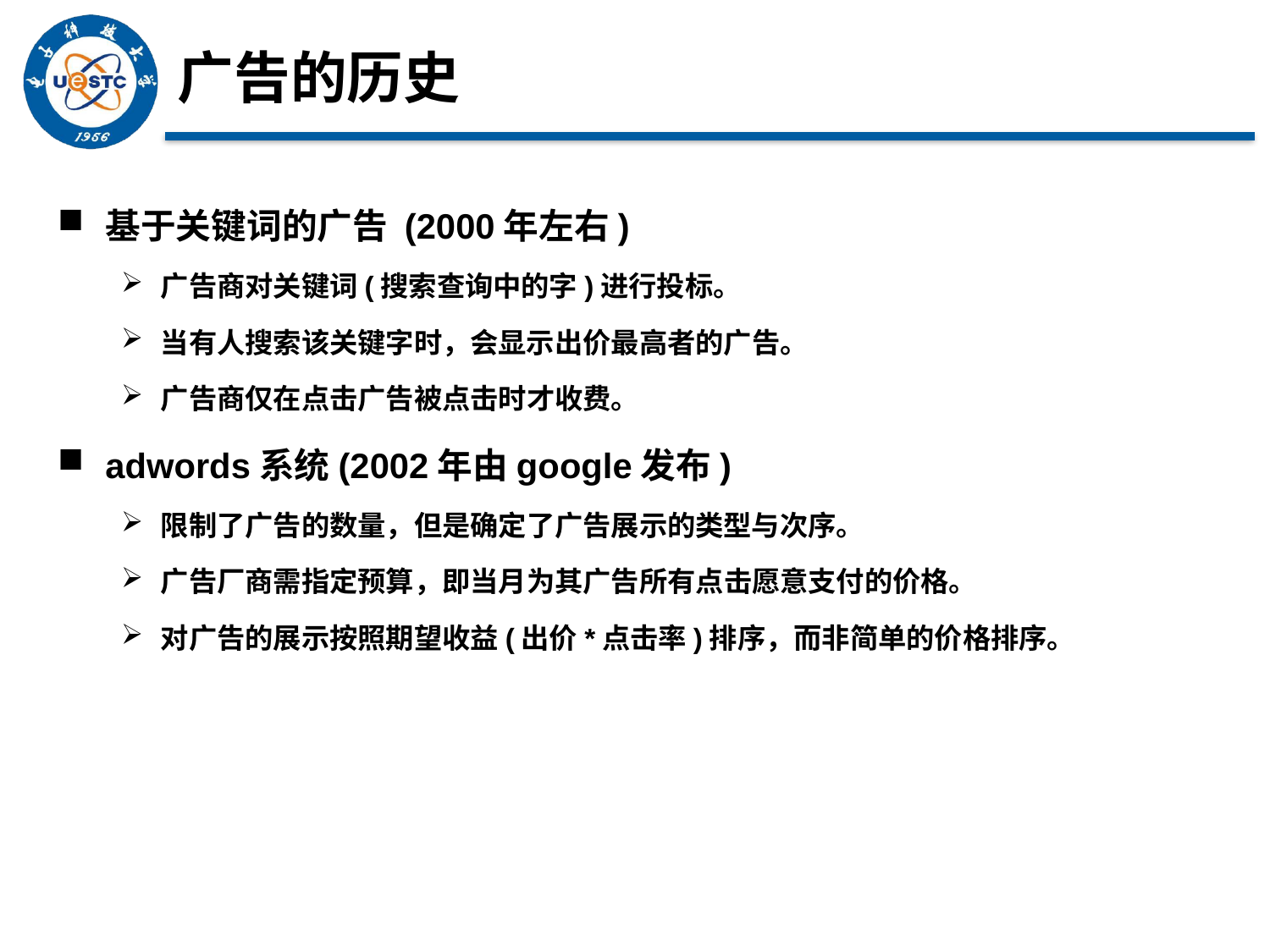

# 广告的历史
基于关键词的广告 (2000年左右)
广告商对关键词(搜索查询中的字)进行投标。
当有人搜索该关键字时，会显示出价最高者的广告。
广告商仅在点击广告被点击时才收费。
adwords系统(2002年由google发布)
限制了广告的数量，但是确定了广告展示的类型与次序。
广告厂商需指定预算，即当月为其广告所有点击愿意支付的价格。
对广告的展示按照期望收益(出价*点击率)排序，而非简单的价格排序。